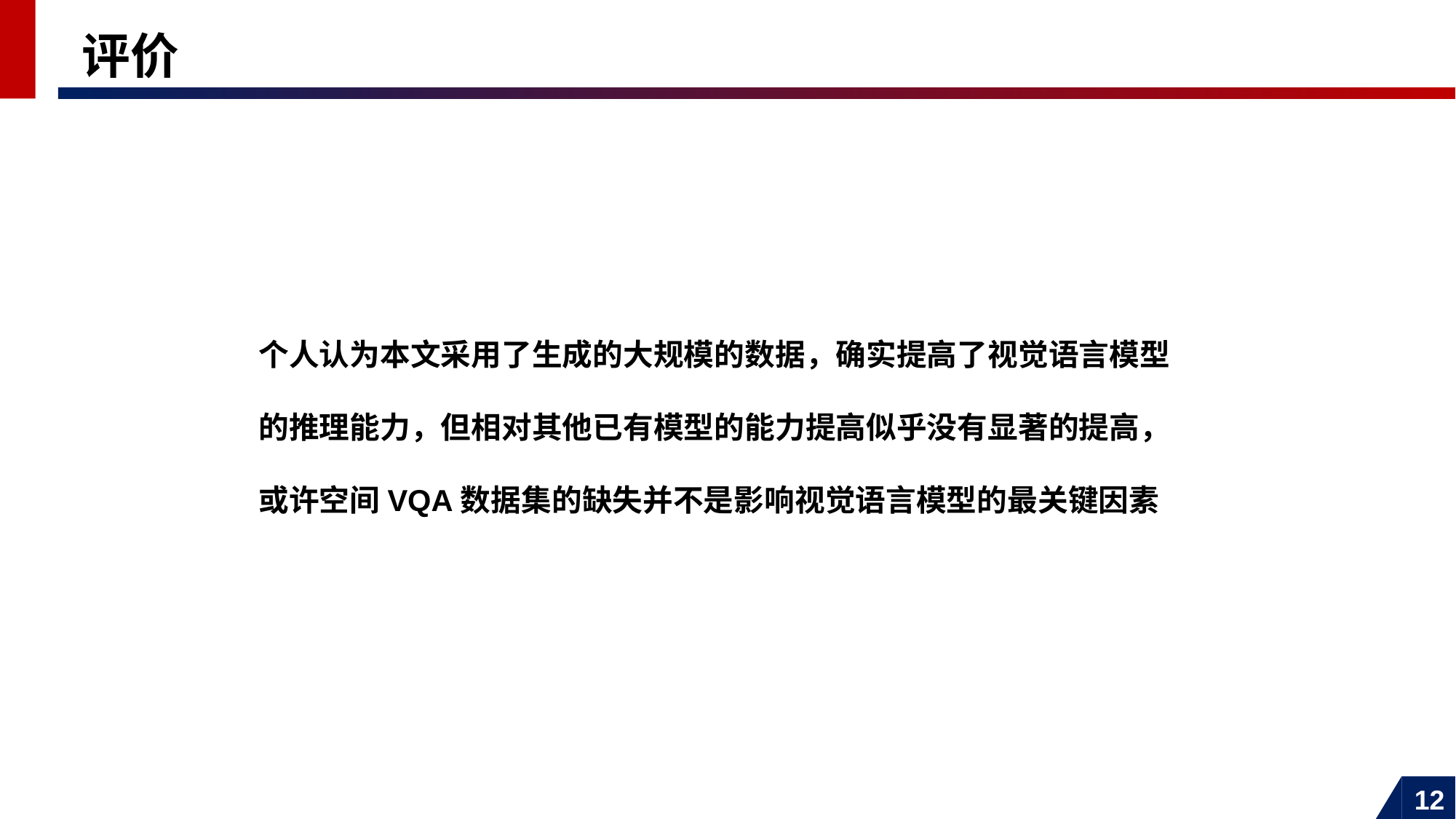

# 评价
个人认为本文采用了生成的大规模的数据，确实提高了视觉语言模型的推理能力，但相对其他已有模型的能力提高似乎没有显著的提高，或许空间VQA数据集的缺失并不是影响视觉语言模型的最关键因素
12